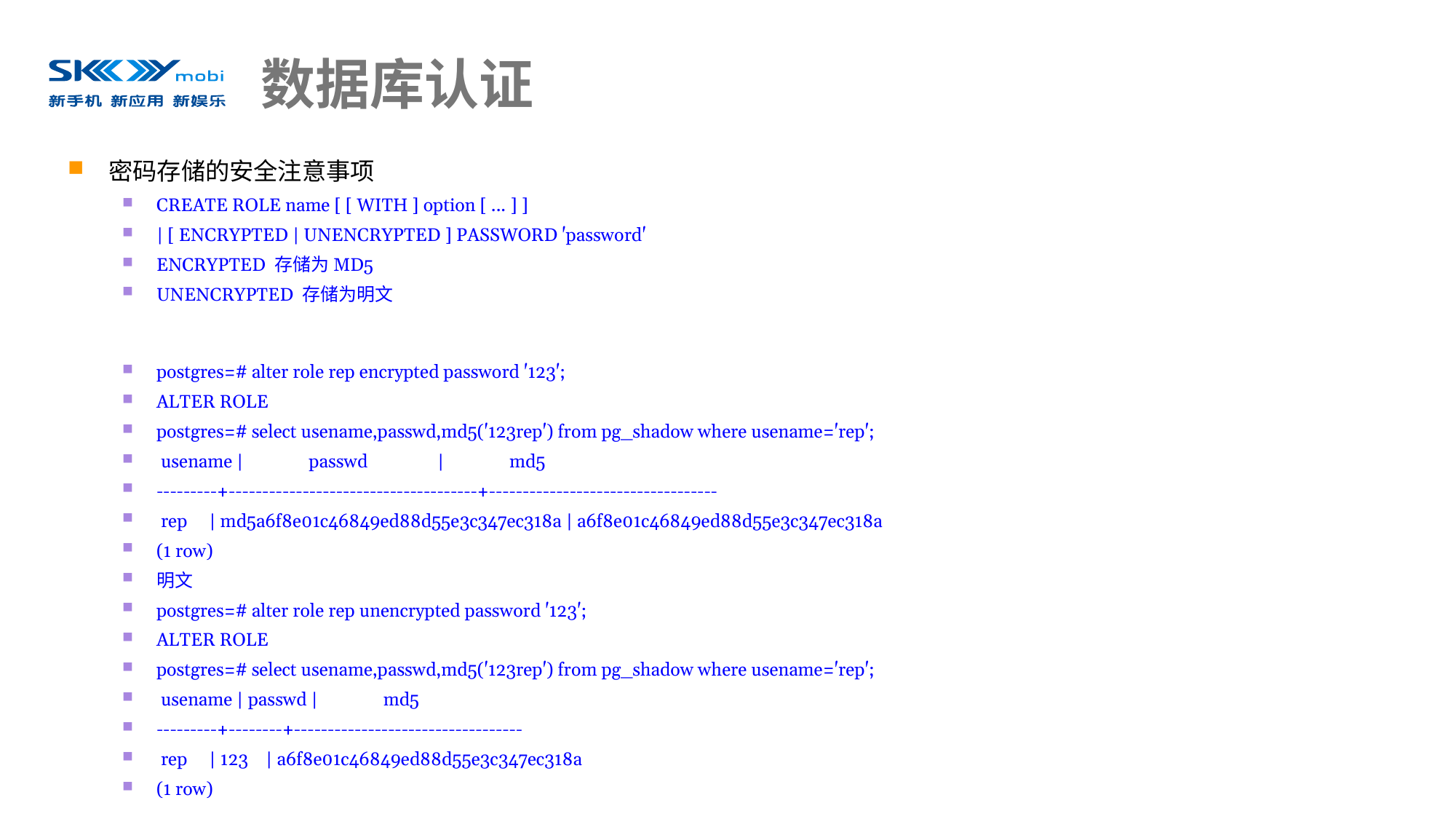

# 数据库认证
密码存储的安全注意事项
CREATE ROLE name [ [ WITH ] option [ ... ] ]
| [ ENCRYPTED | UNENCRYPTED ] PASSWORD 'password'
ENCRYPTED 存储为MD5
UNENCRYPTED 存储为明文

postgres=# alter role rep encrypted password '123';
ALTER ROLE
postgres=# select usename,passwd,md5('123rep') from pg_shadow where usename='rep';
 usename |               passwd                |               md5
---------+-------------------------------------+----------------------------------
 rep     | md5a6f8e01c46849ed88d55e3c347ec318a | a6f8e01c46849ed88d55e3c347ec318a
(1 row)
明文
postgres=# alter role rep unencrypted password '123';
ALTER ROLE
postgres=# select usename,passwd,md5('123rep') from pg_shadow where usename='rep';
 usename | passwd |               md5
---------+--------+----------------------------------
 rep     | 123    | a6f8e01c46849ed88d55e3c347ec318a
(1 row)